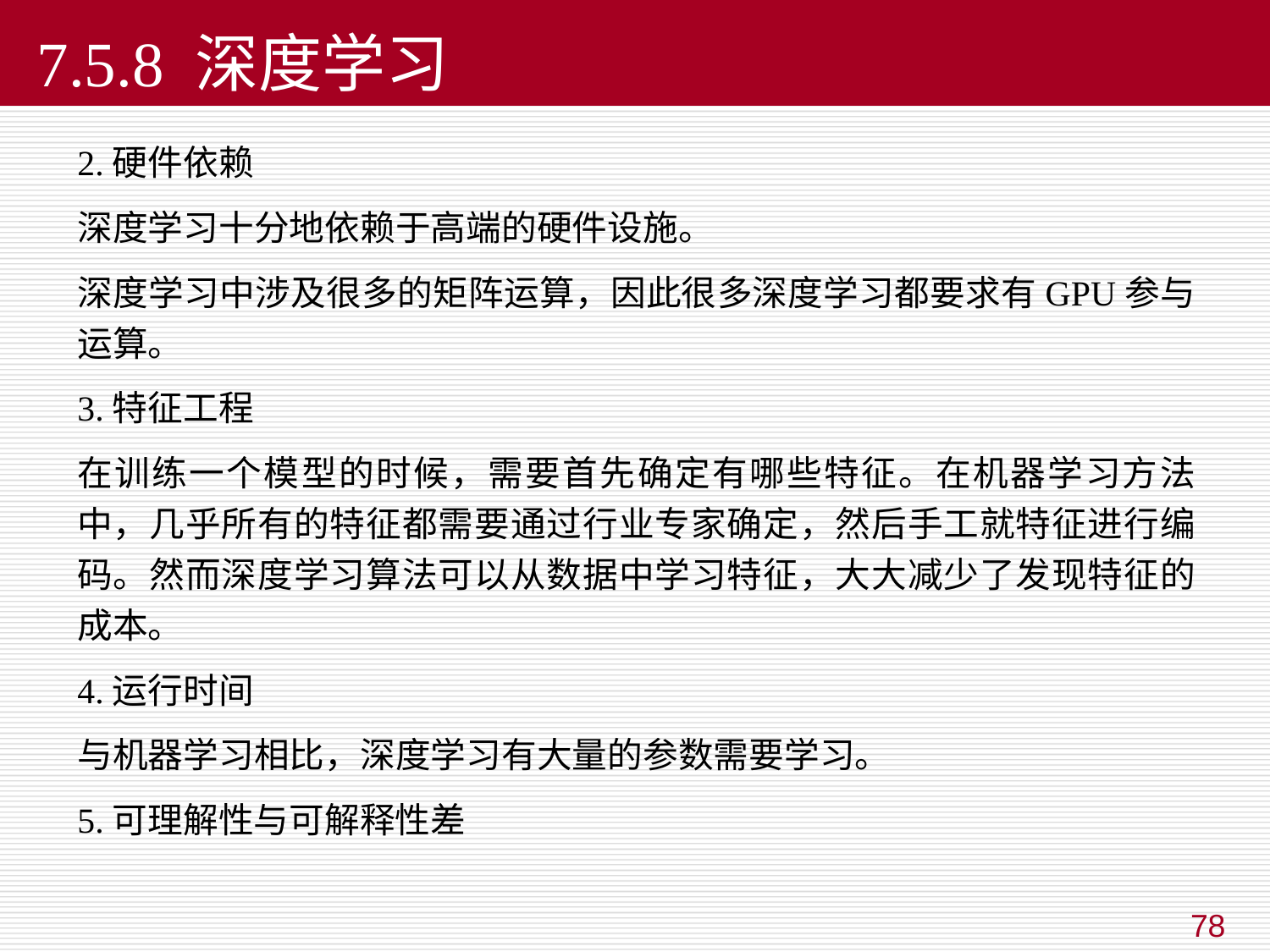

7.5.8 深度学习
2.硬件依赖
深度学习十分地依赖于高端的硬件设施。
深度学习中涉及很多的矩阵运算，因此很多深度学习都要求有GPU参与运算。
3.特征工程
在训练一个模型的时候，需要首先确定有哪些特征。在机器学习方法中，几乎所有的特征都需要通过行业专家确定，然后手工就特征进行编码。然而深度学习算法可以从数据中学习特征，大大减少了发现特征的成本。
4.运行时间
与机器学习相比，深度学习有大量的参数需要学习。
5.可理解性与可解释性差

78